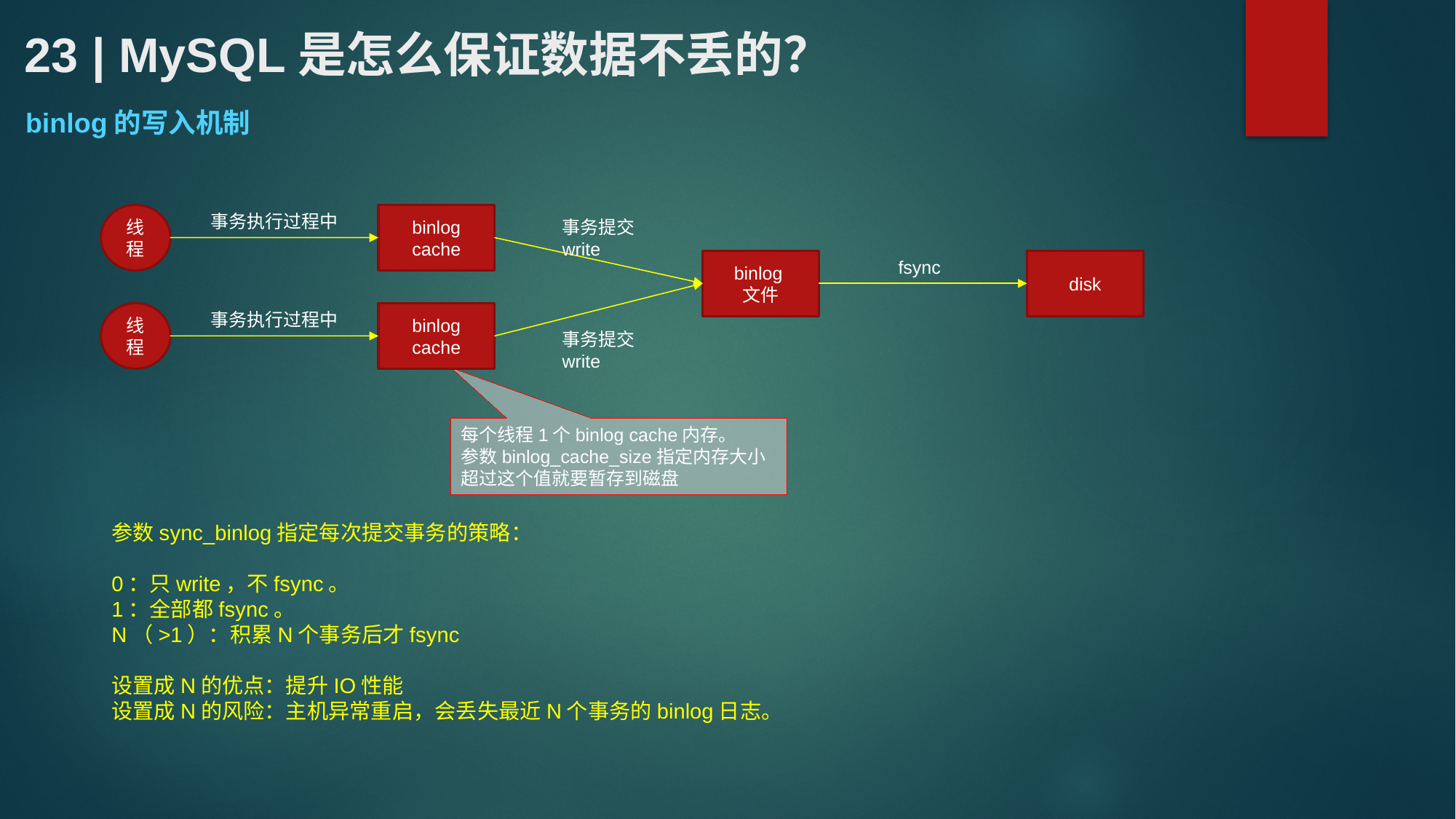

# 23 | MySQL是怎么保证数据不丢的？
binlog的写入机制
事务执行过程中
线程
binlog cache
事务提交
write
fsync
binlog
文件
disk
事务执行过程中
线程
binlog cache
事务提交
write
每个线程1个binlog cache内存。
参数binlog_cache_size指定内存大小
超过这个值就要暂存到磁盘
参数sync_binlog指定每次提交事务的策略：

0：只write，不fsync。
1：全部都fsync。
N（>1）：积累N个事务后才fsync

设置成N的优点：提升IO性能
设置成N的风险：主机异常重启，会丢失最近N个事务的binlog日志。